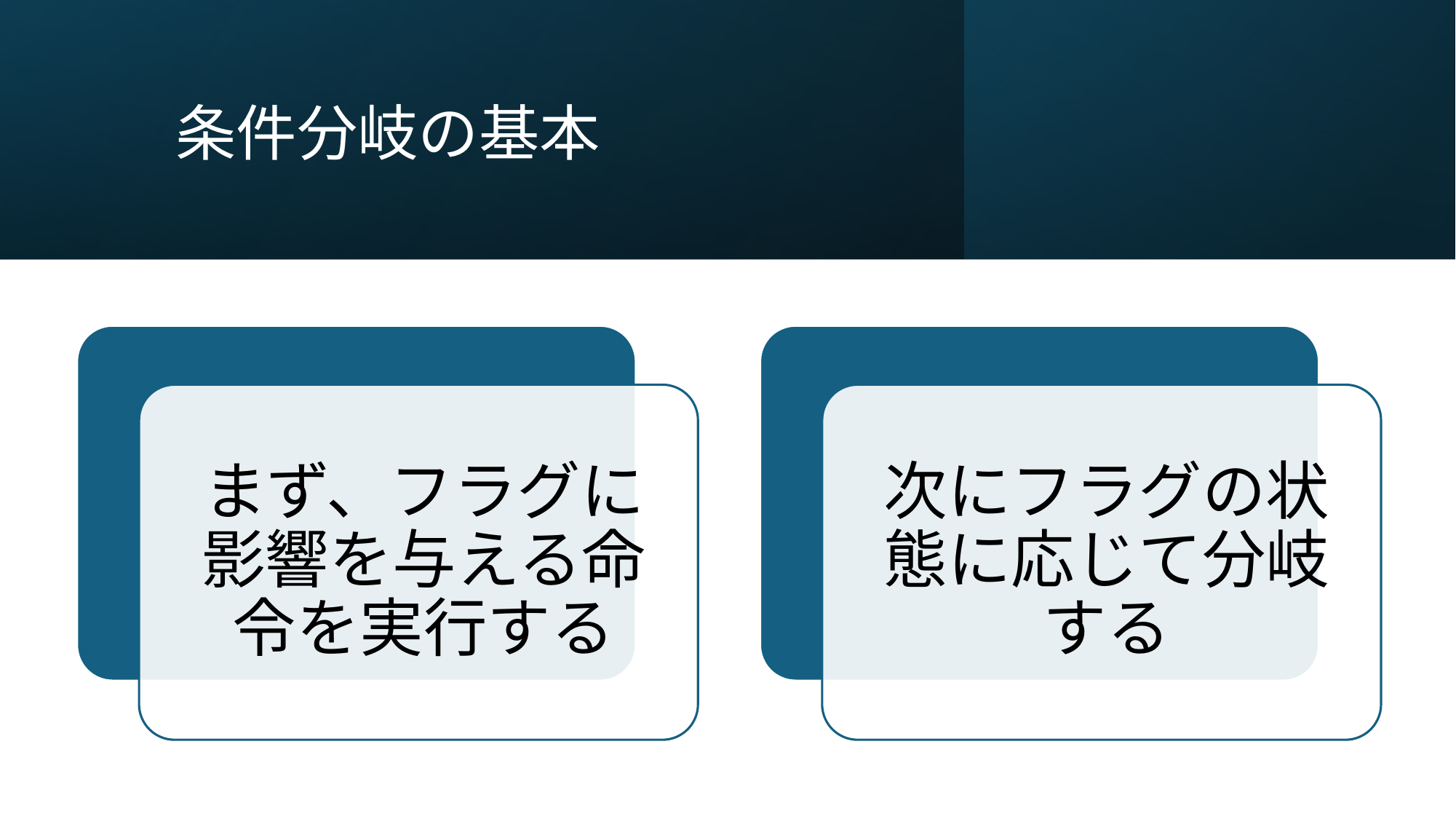

# 条件分岐の基本
まず、フラグに影響を与える命令を実行する
次にフラグの状態に応じて分岐する